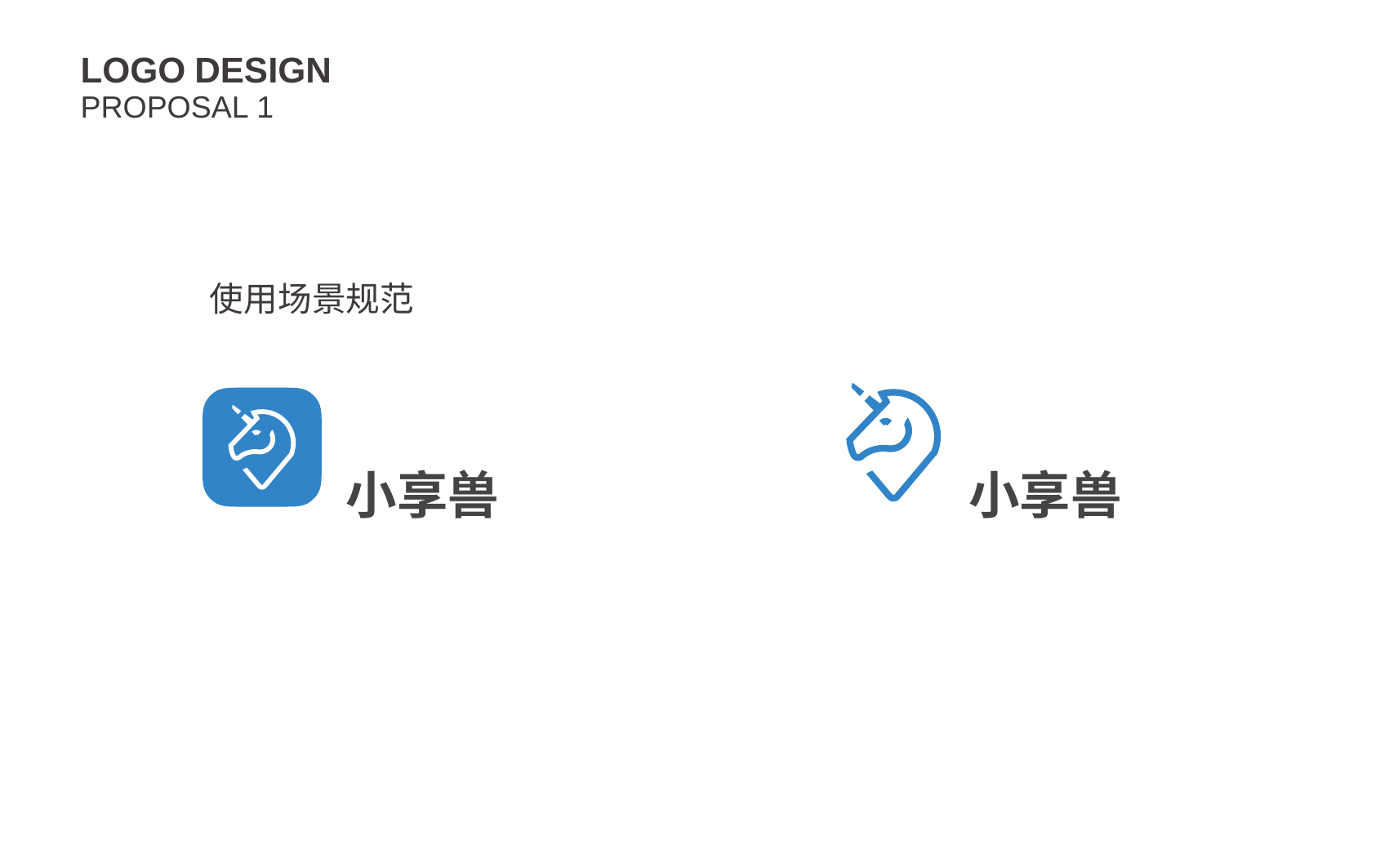

LOGO DESIGN
PROPOSAL 1

	使用场景规范
小享兽
小享兽